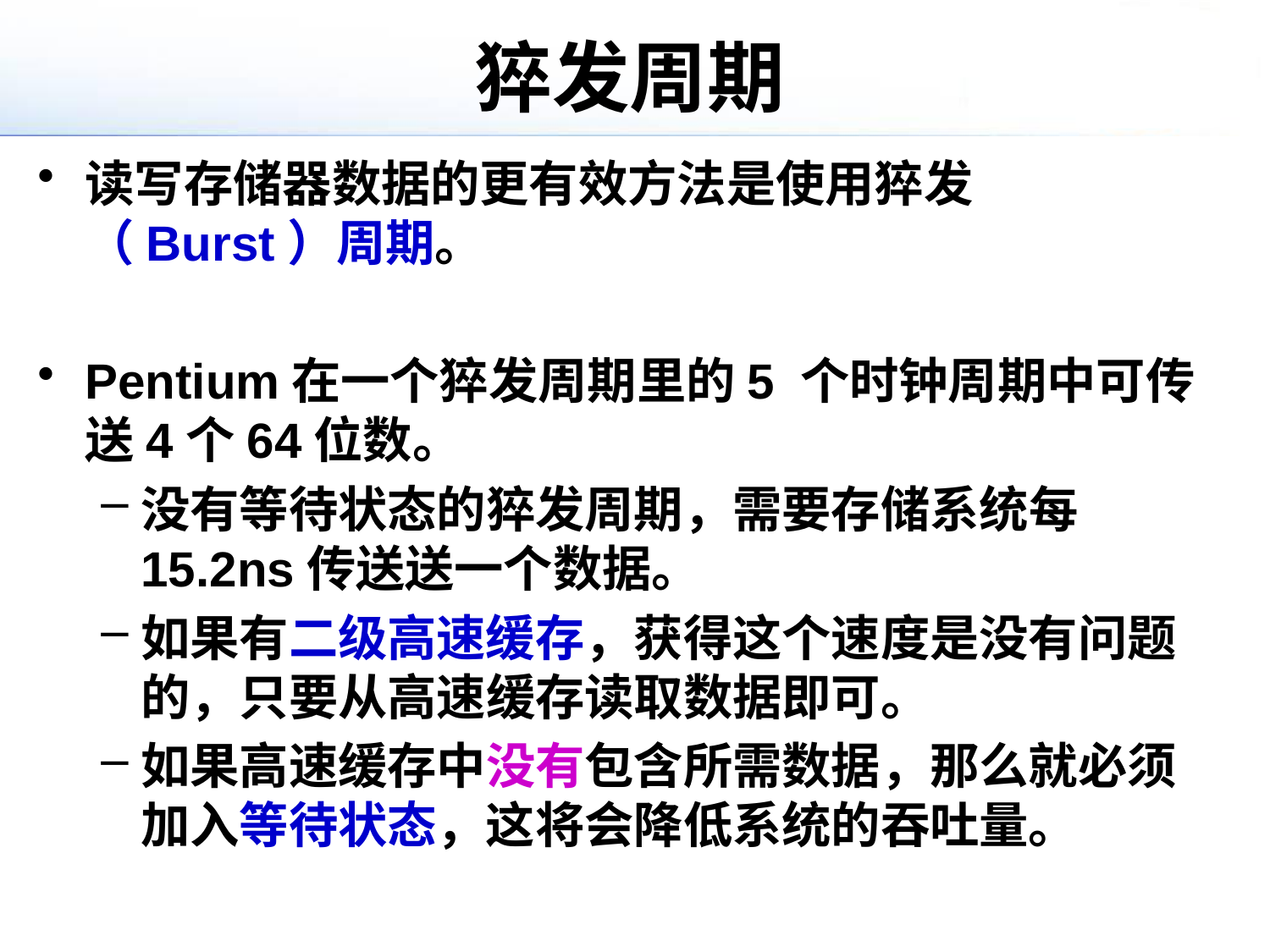

# 猝发周期
读写存储器数据的更有效方法是使用猝发（Burst）周期。

Pentium在一个猝发周期里的5 个时钟周期中可传送4个64位数。
没有等待状态的猝发周期，需要存储系统每15.2ns传送送一个数据。
如果有二级高速缓存，获得这个速度是没有问题的，只要从高速缓存读取数据即可。
如果高速缓存中没有包含所需数据，那么就必须加入等待状态，这将会降低系统的吞吐量。